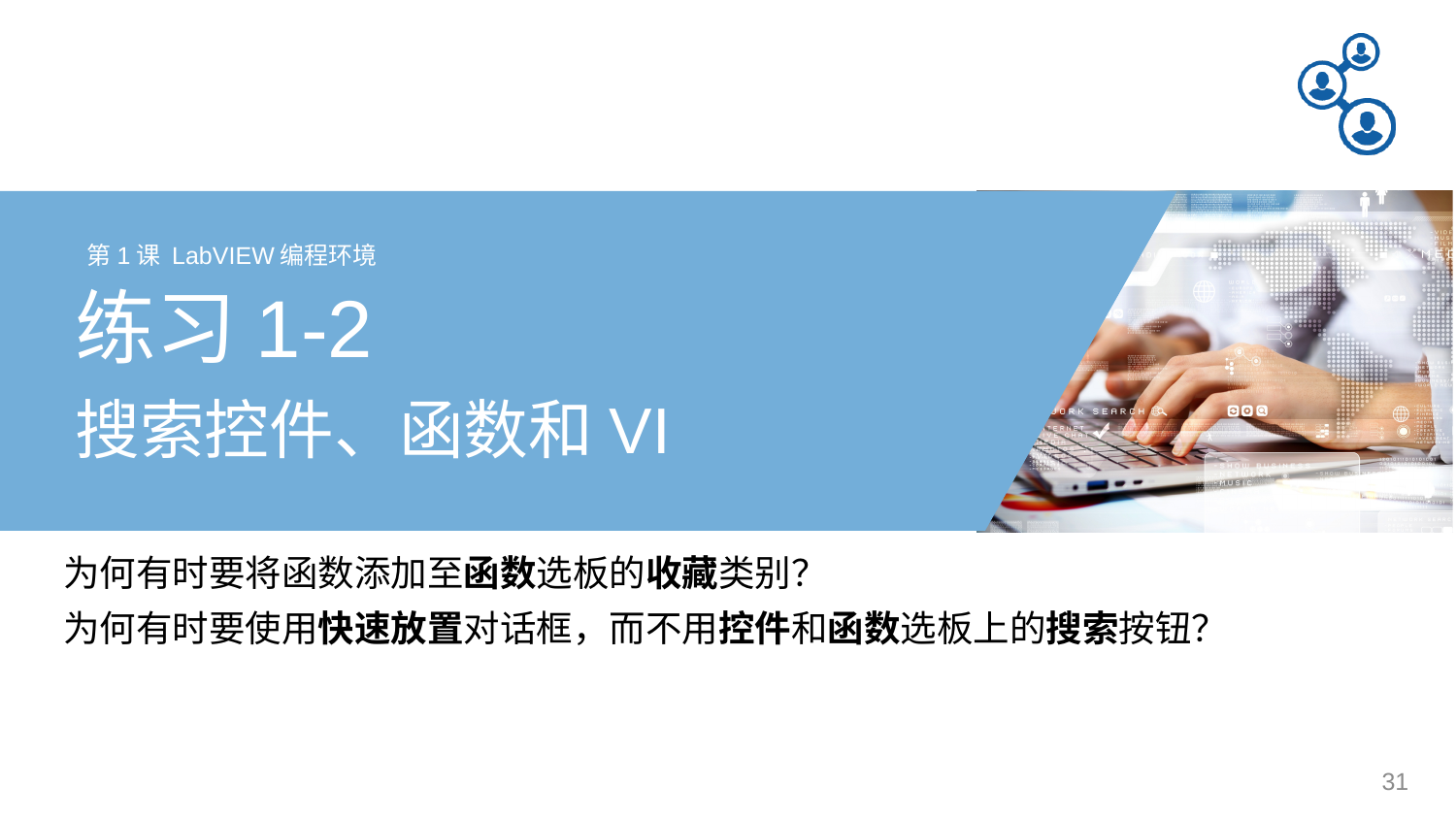

练习1-2
搜索控件、函数和VI
为何有时要将函数添加至函数选板的收藏类别？
为何有时要使用快速放置对话框，而不用控件和函数选板上的搜索按钮？

31